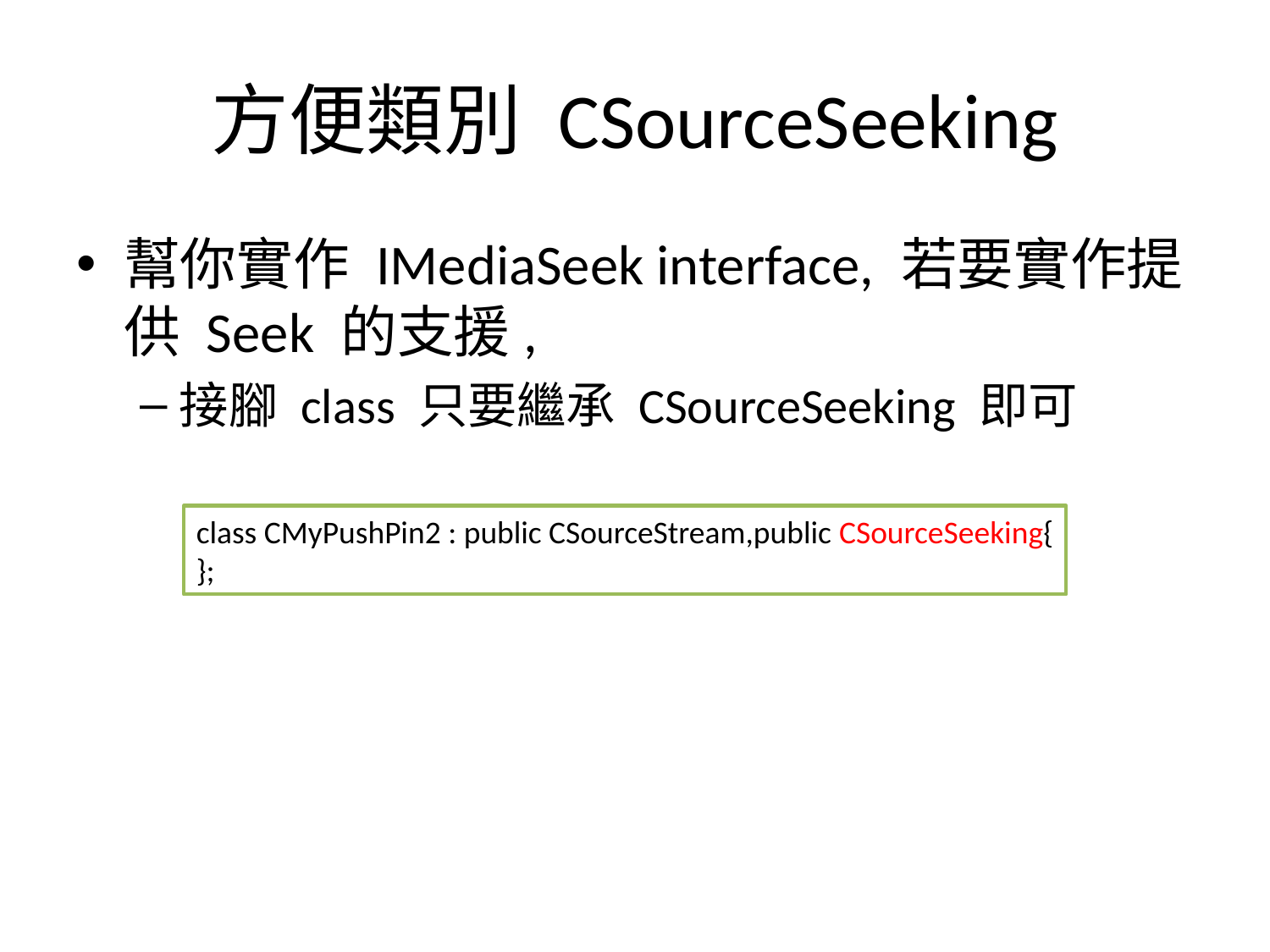

# 方便類別 CSourceSeeking
幫你實作 IMediaSeek interface, 若要實作提供 Seek 的支援,
接腳 class 只要繼承 CSourceSeeking 即可

class CMyPushPin2 : public CSourceStream,public CSourceSeeking{
};